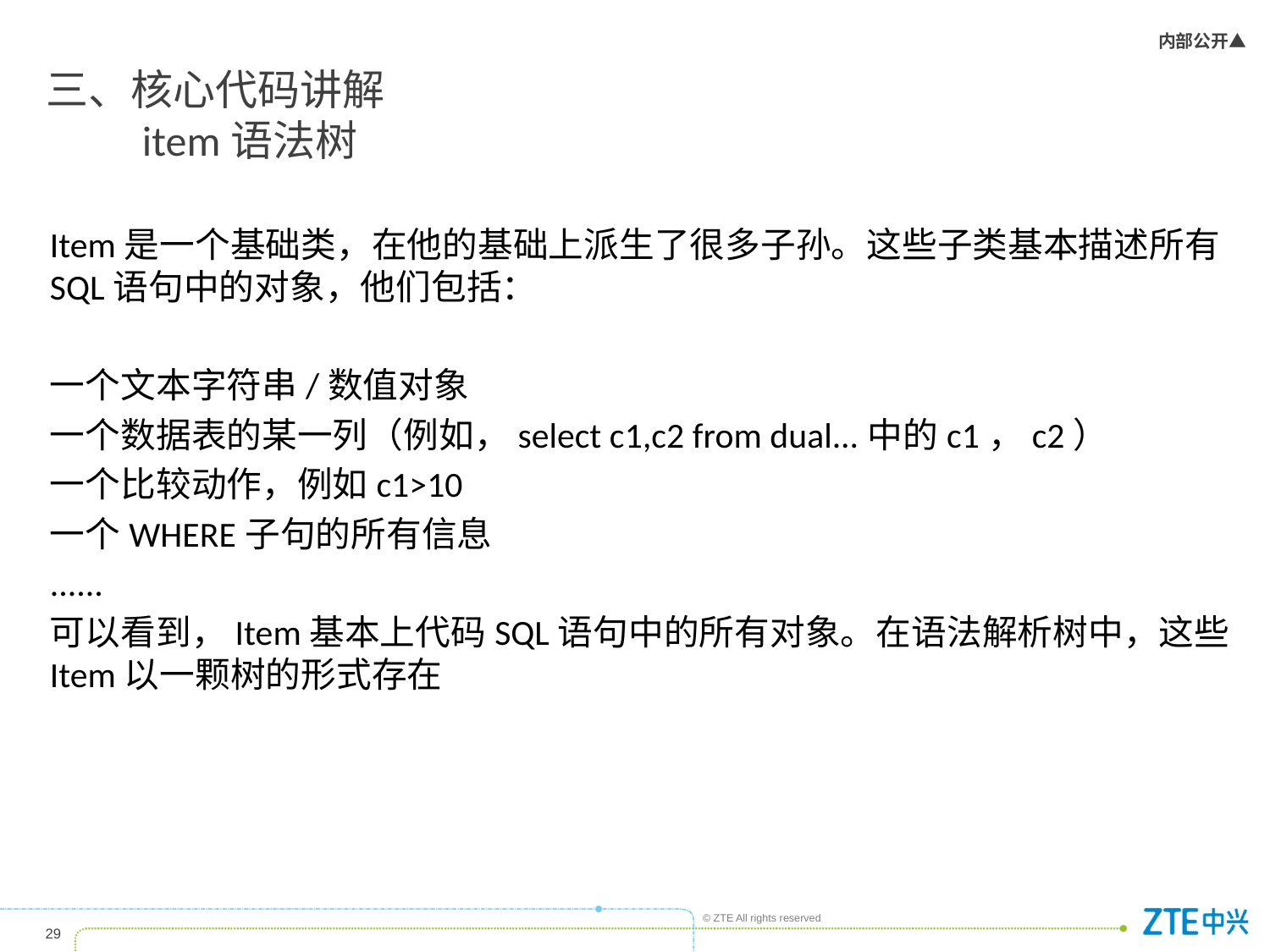

# 三、核心代码讲解 item语法树
Item是一个基础类，在他的基础上派生了很多子孙。这些子类基本描述所有SQL语句中的对象，他们包括：

一个文本字符串/数值对象
一个数据表的某一列（例如，select c1,c2 from dual...中的c1，c2）
一个比较动作，例如c1>10
一个WHERE子句的所有信息
......
可以看到，Item基本上代码SQL语句中的所有对象。在语法解析树中，这些Item以一颗树的形式存在